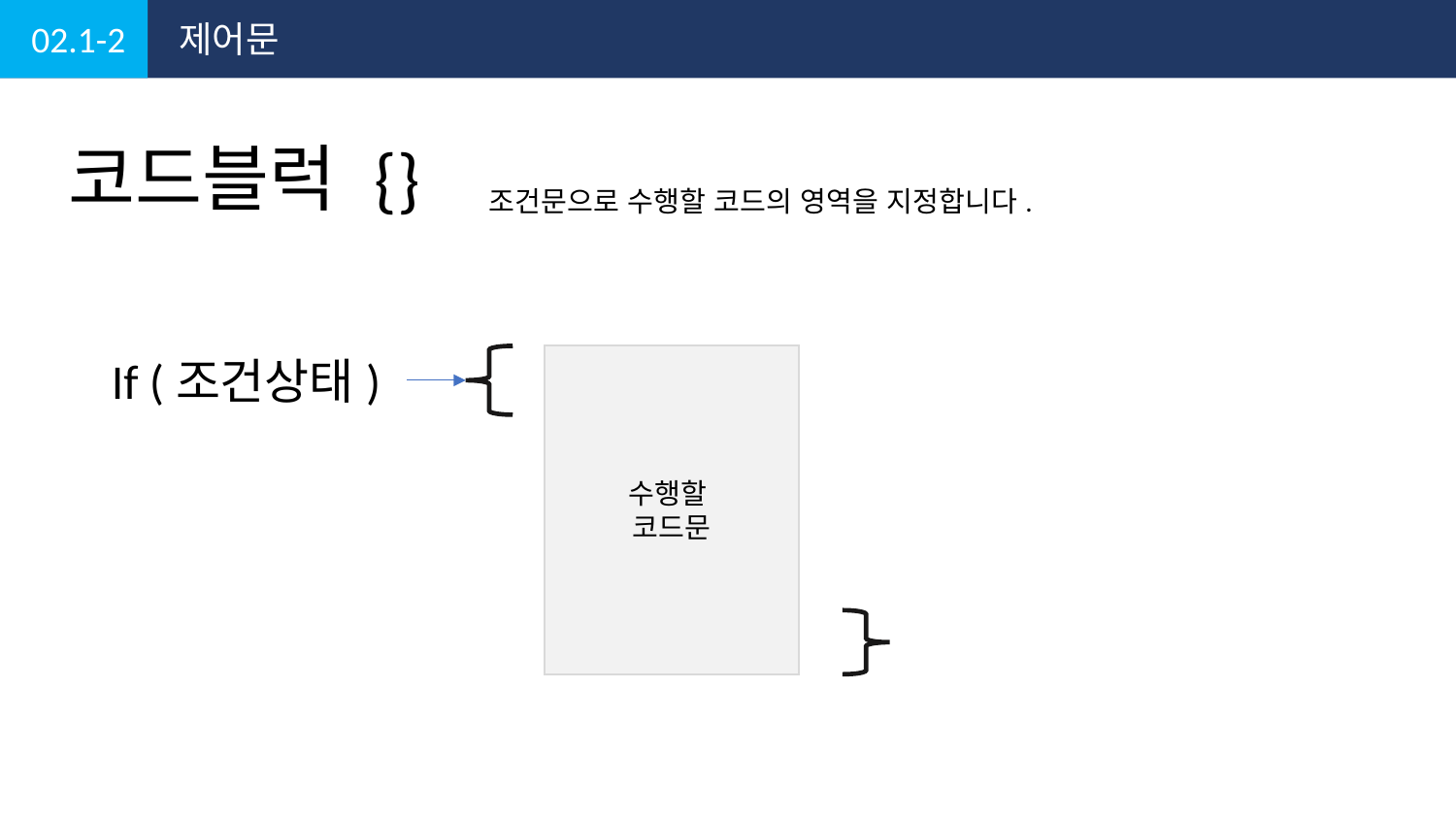

02.1-2
제어문
코드블럭 {}
조건문으로 수행할 코드의 영역을 지정합니다.
If (조건상태)

수행할
코드문